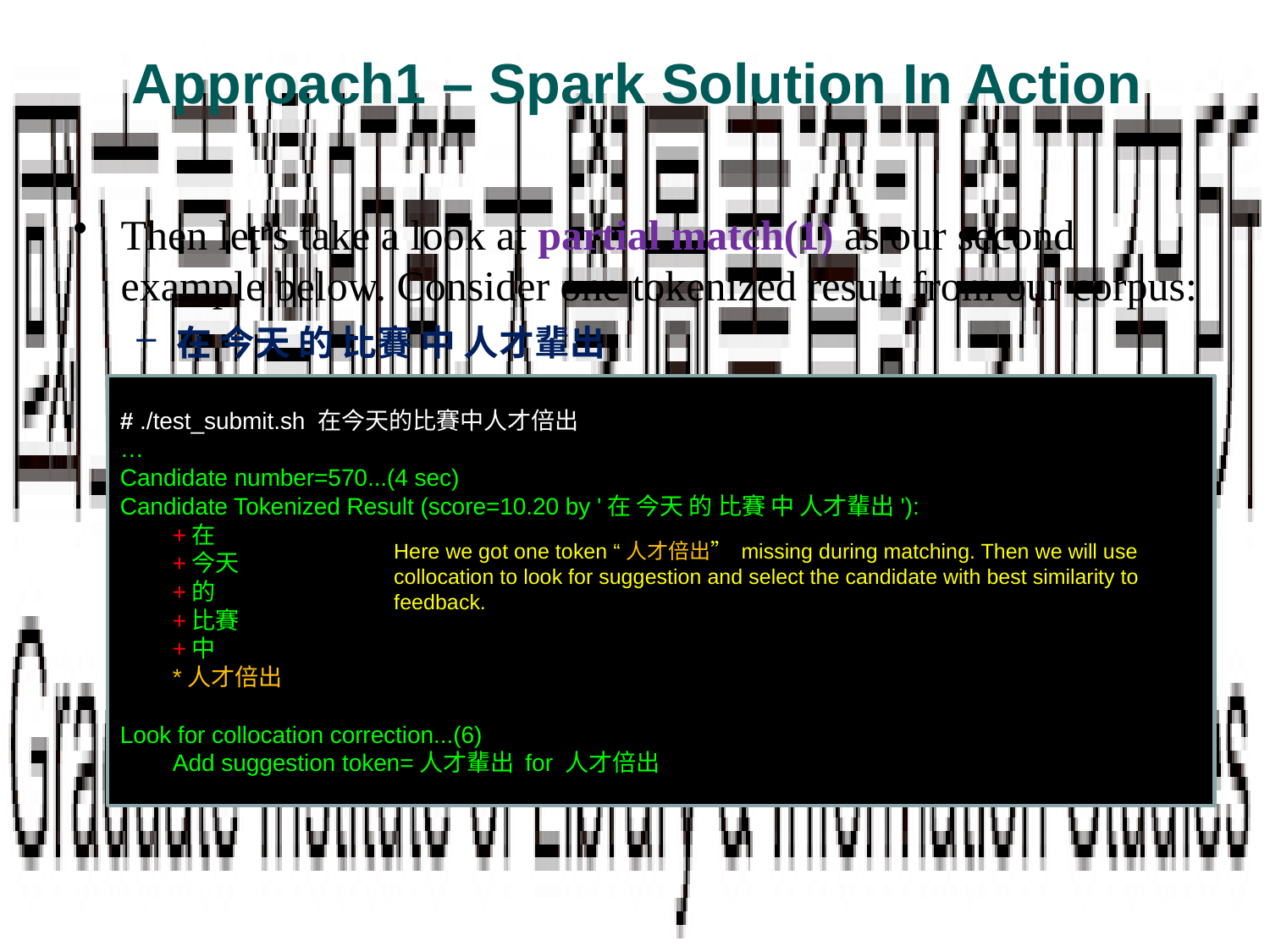

# Approach1 – Spark Solution In Action
Then let’s take a look at partial match(1) as our second example below. Consider one tokenized result from our corpus:
在 今天 的 比賽 中 人才輩出

# ./test_submit.sh 在今天的比賽中人才倍出
…
Candidate number=570...(4 sec)
Candidate Tokenized Result (score=10.20 by '在 今天 的 比賽 中 人才輩出'):
        +在
        +今天
        +的
        +比賽
        +中
        *人才倍出

Look for collocation correction...(6)
        Add suggestion token=人才輩出 for 人才倍出
Here we got one token “人才倍出” missing during matching. Then we will use collocation to look for suggestion and select the candidate with best similarity to feedback.